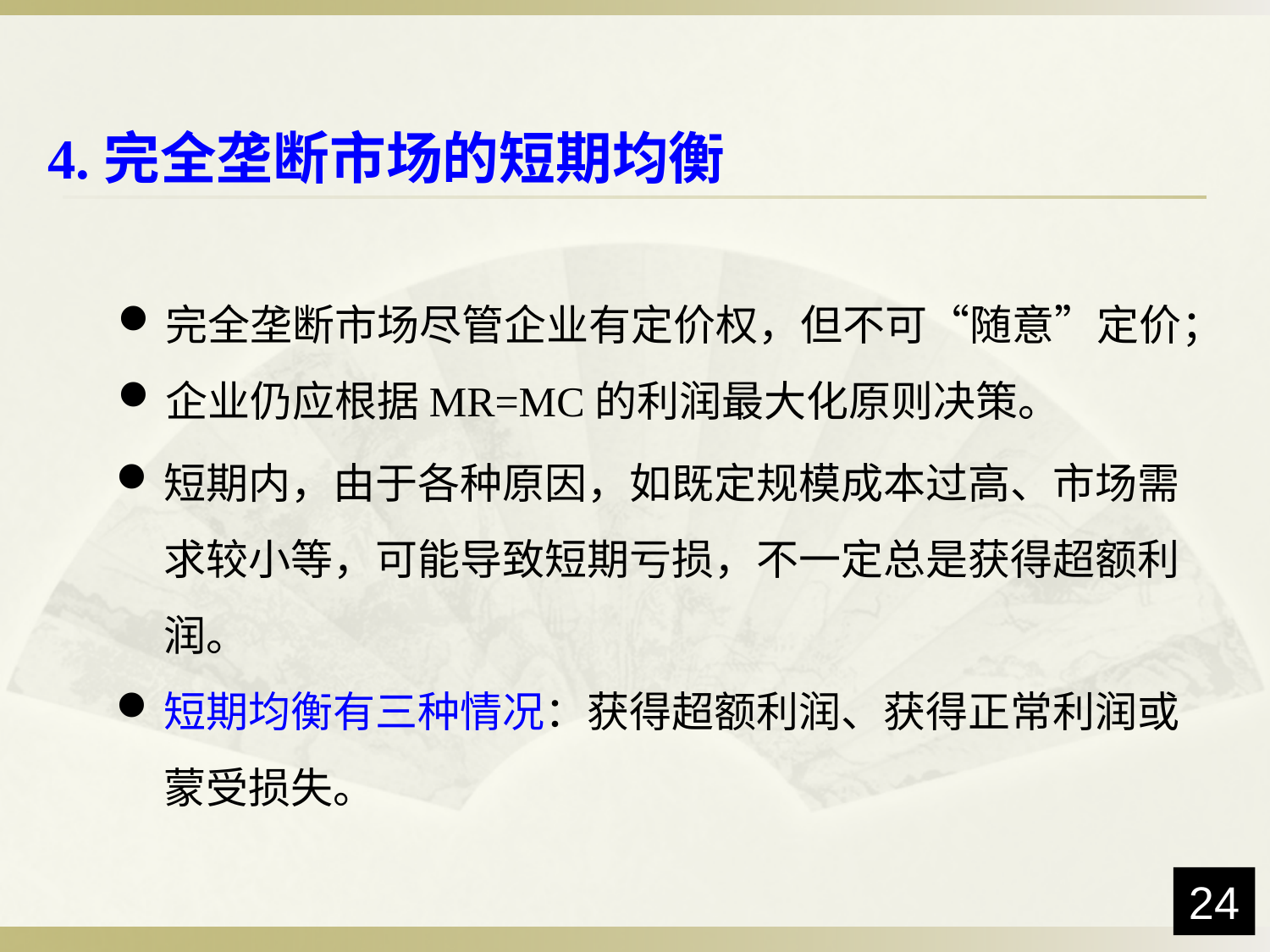

4.完全垄断市场的短期均衡
完全垄断市场尽管企业有定价权，但不可“随意”定价；
企业仍应根据MR=MC的利润最大化原则决策。
短期内，由于各种原因，如既定规模成本过高、市场需求较小等，可能导致短期亏损，不一定总是获得超额利润。
短期均衡有三种情况：获得超额利润、获得正常利润或蒙受损失。
24